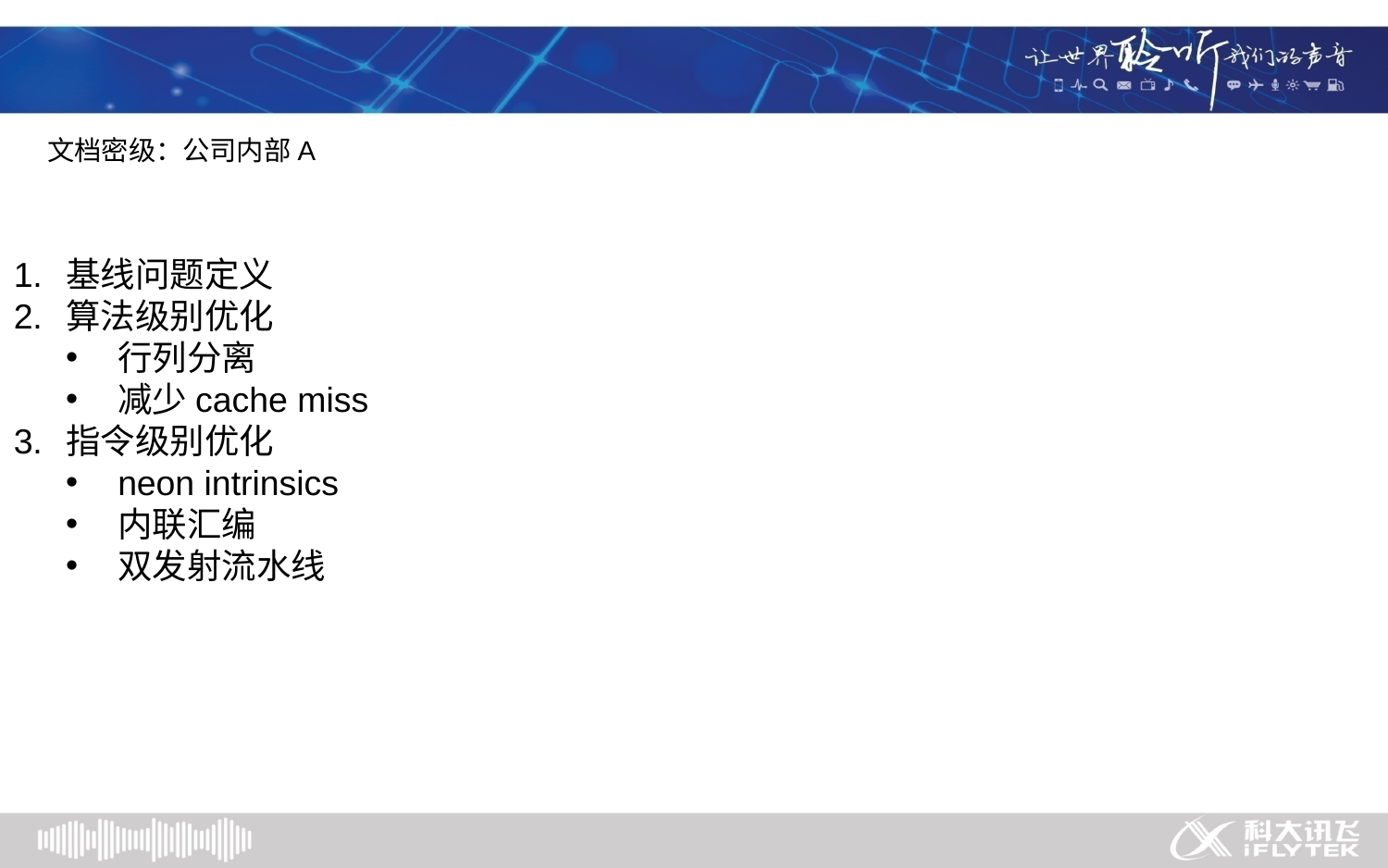

文档密级：公司内部A
基线问题定义
算法级别优化
行列分离
减少cache miss
指令级别优化
neon intrinsics
内联汇编
双发射流水线